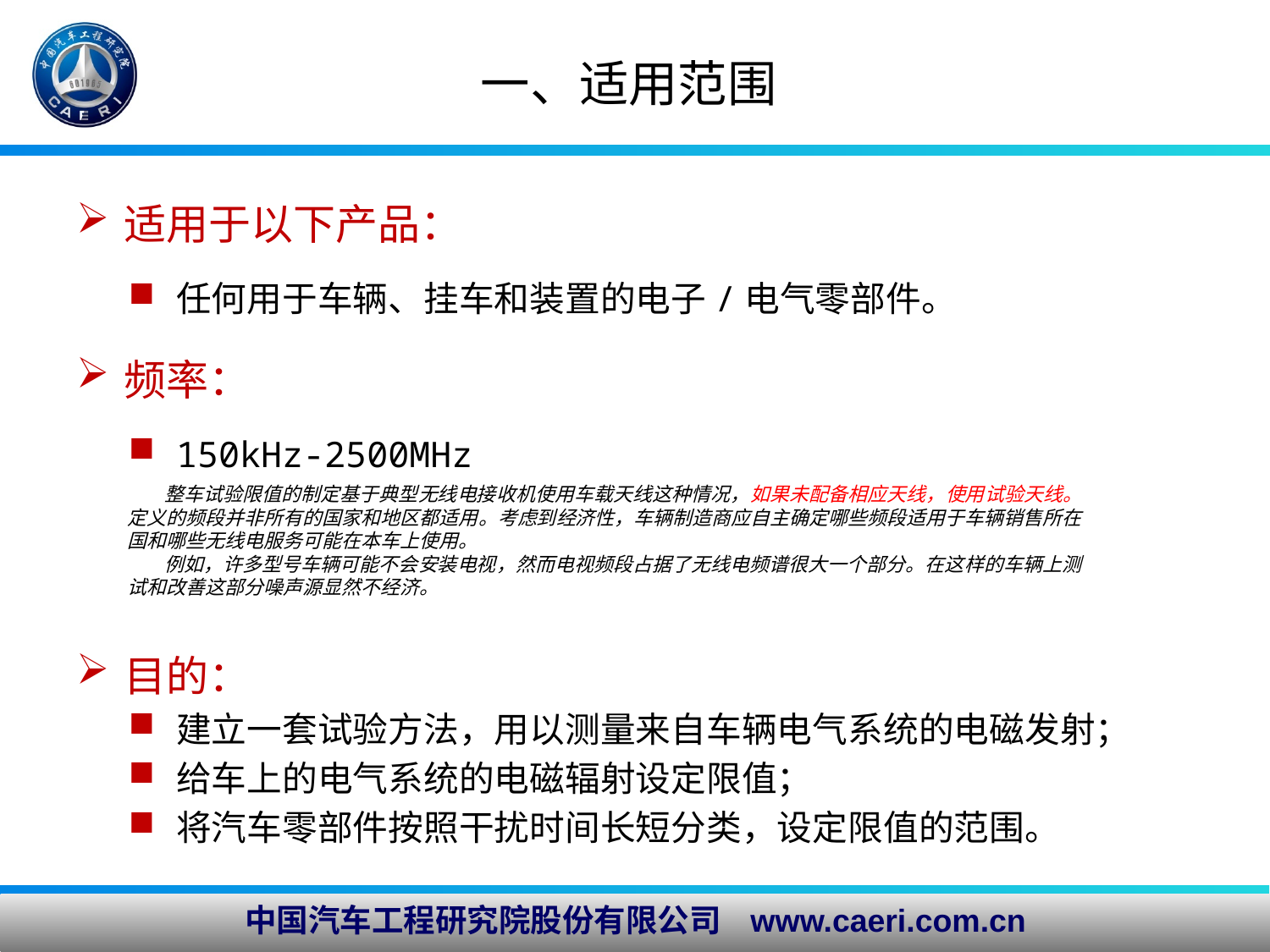

# 一、适用范围
适用于以下产品：
任何用于车辆、挂车和装置的电子/电气零部件。
频率：
150kHz-2500MHz

目的：
建立一套试验方法，用以测量来自车辆电气系统的电磁发射；
给车上的电气系统的电磁辐射设定限值；
将汽车零部件按照干扰时间长短分类，设定限值的范围。

整车试验限值的制定基于典型无线电接收机使用车载天线这种情况，如果未配备相应天线，使用试验天线。定义的频段并非所有的国家和地区都适用。考虑到经济性，车辆制造商应自主确定哪些频段适用于车辆销售所在国和哪些无线电服务可能在本车上使用。
例如，许多型号车辆可能不会安装电视，然而电视频段占据了无线电频谱很大一个部分。在这样的车辆上测试和改善这部分噪声源显然不经济。